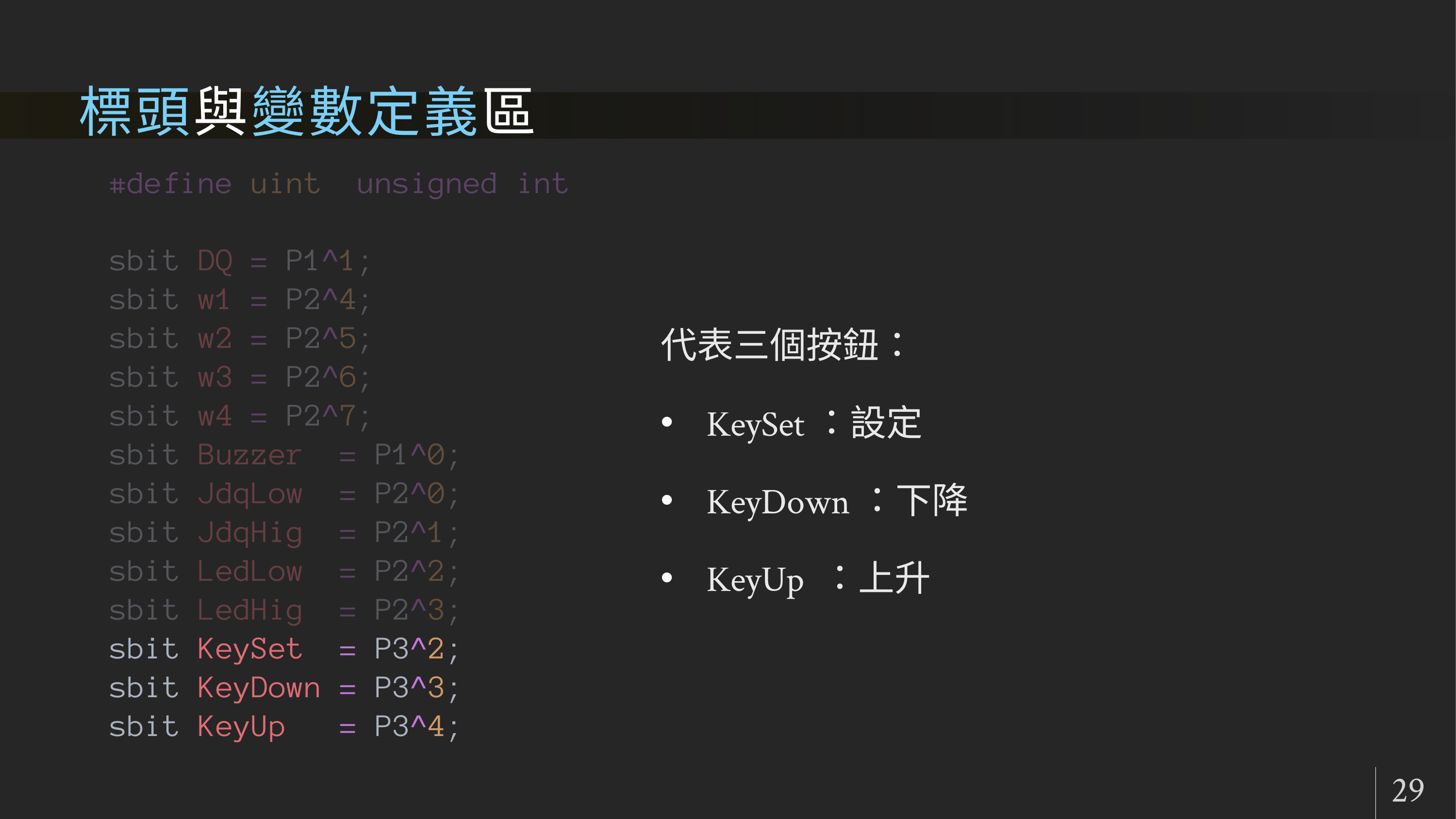

# 標頭與變數定義區

#define uint  unsigned int
sbit DQ = P1^1;
sbit w1 = P2^4;
sbit w2 = P2^5;
sbit w3 = P2^6;
sbit w4 = P2^7;
sbit Buzzer  = P1^0;
sbit JdqLow  = P2^0;
sbit JdqHig  = P2^1;
sbit LedLow  = P2^2;
sbit LedHig  = P2^3;
sbit KeySet  = P3^2;
sbit KeyDown = P3^3;
sbit KeyUp   = P3^4;
代表三個按鈕：
KeySet：設定
KeyDown：下降
KeyUp ：上升
29